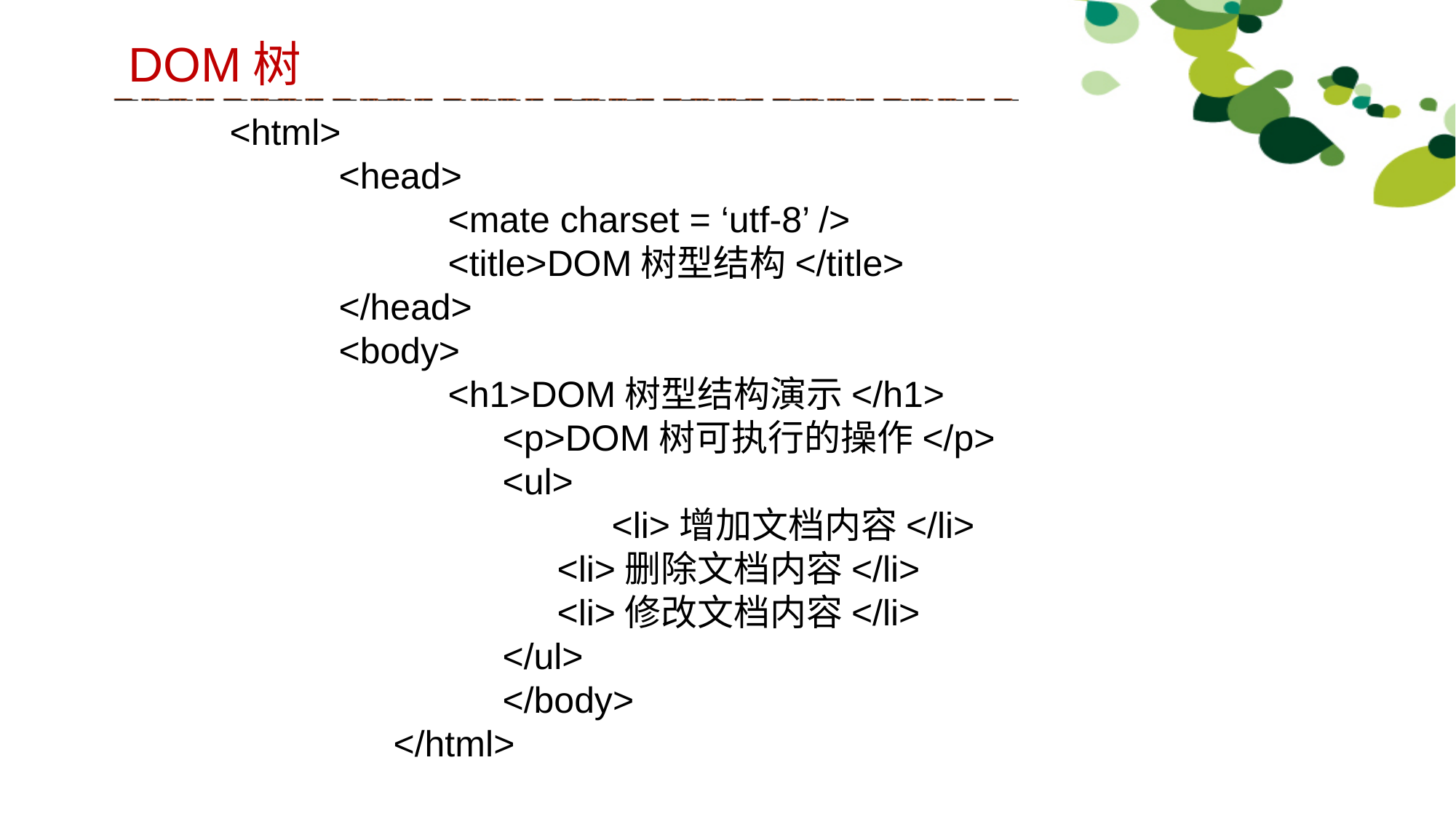

DOM树
<html>
	<head>
		<mate charset = ‘utf-8’ />
		<title>DOM树型结构</title>
	</head>
	<body>
		<h1>DOM树型结构演示</h1>
	<p>DOM树可执行的操作</p>
	<ul>
		<li>增加文档内容</li>
<li>删除文档内容</li>
<li>修改文档内容</li>
	</ul>
	</body>
</html>